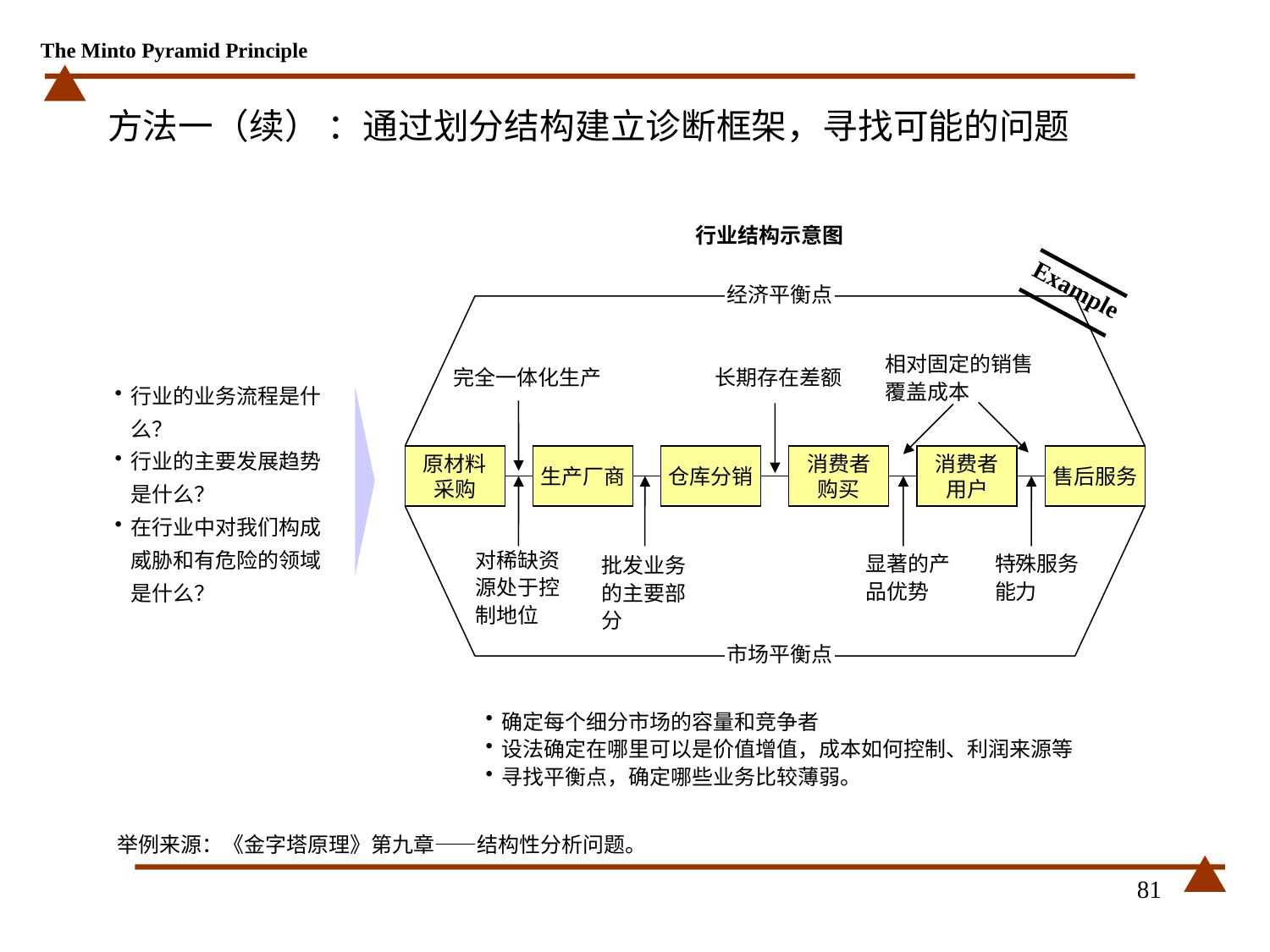

# 方法一（续） ：通过划分结构建立诊断框架，寻找可能的问题
行业结构示意图
经济平衡点
Example

完全一体化生产
长期存在差额
相对固定的销售覆盖成本
行业的业务流程是什么？
行业的主要发展趋势是什么？
在行业中对我们构成威胁和有危险的领域是什么？

原材料
采购
生产厂商
仓库分销
消费者
购买
消费者
用户
售后服务

对稀缺资源处于控制地位
批发业务的主要部分
显著的产品优势
特殊服务能力
市场平衡点
确定每个细分市场的容量和竞争者
设法确定在哪里可以是价值增值，成本如何控制、利润来源等
寻找平衡点，确定哪些业务比较薄弱。
举例来源：《金字塔原理》第九章——结构性分析问题。
81